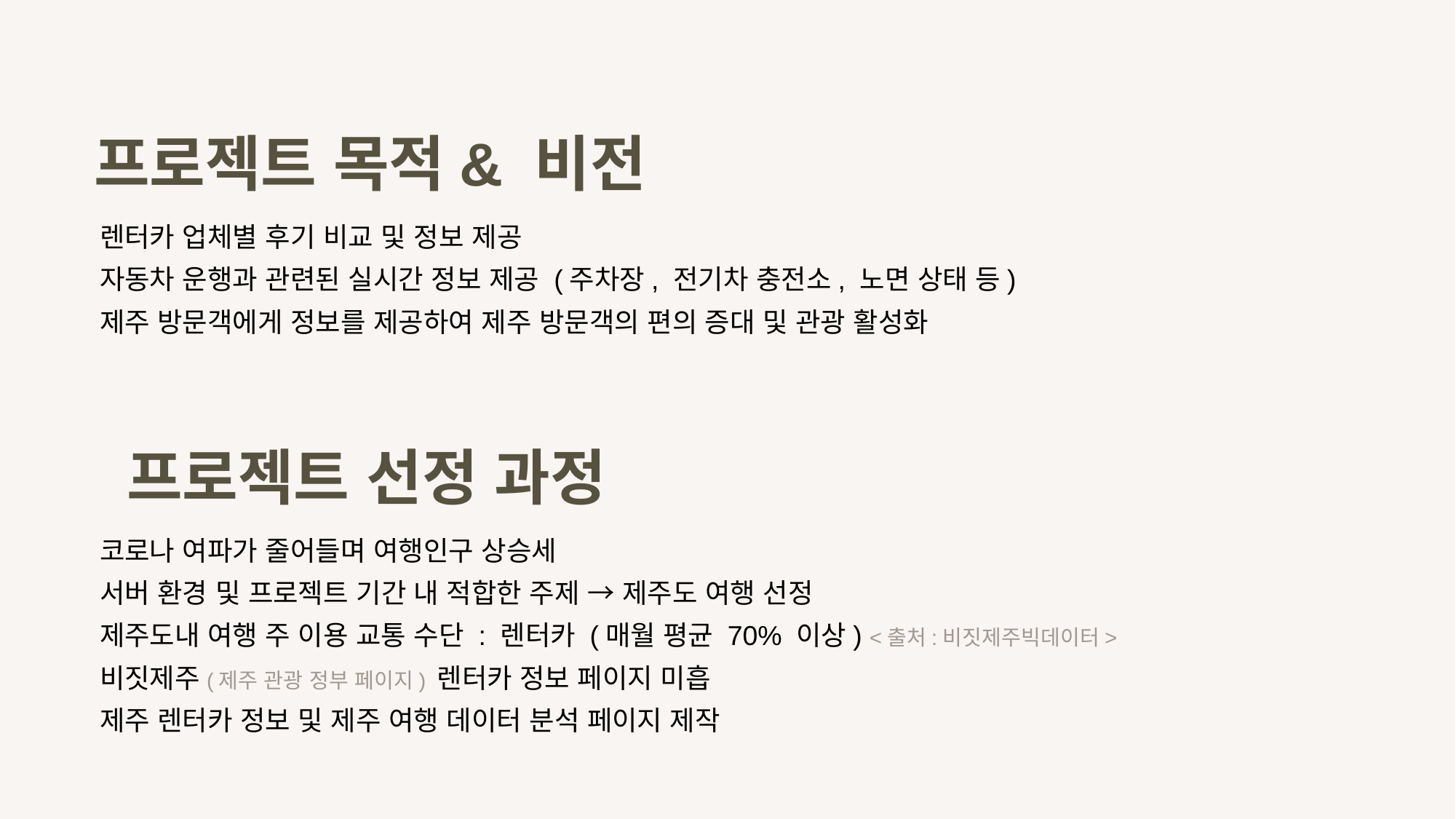

프로젝트 목적& 비전
렌터카 업체별 후기 비교 및 정보 제공
자동차 운행과 관련된 실시간 정보 제공 (주차장, 전기차 충전소, 노면 상태 등)
제주 방문객에게 정보를 제공하여 제주 방문객의 편의 증대 및 관광 활성화
프로젝트 선정 과정
코로나 여파가 줄어들며 여행인구 상승세
서버 환경 및 프로젝트 기간 내 적합한 주제 → 제주도 여행 선정
제주도내 여행 주 이용 교통 수단 : 렌터카 (매월 평균 70% 이상) <출처:비짓제주빅데이터>
비짓제주(제주 관광 정부 페이지) 렌터카 정보 페이지 미흡
제주 렌터카 정보 및 제주 여행 데이터 분석 페이지 제작